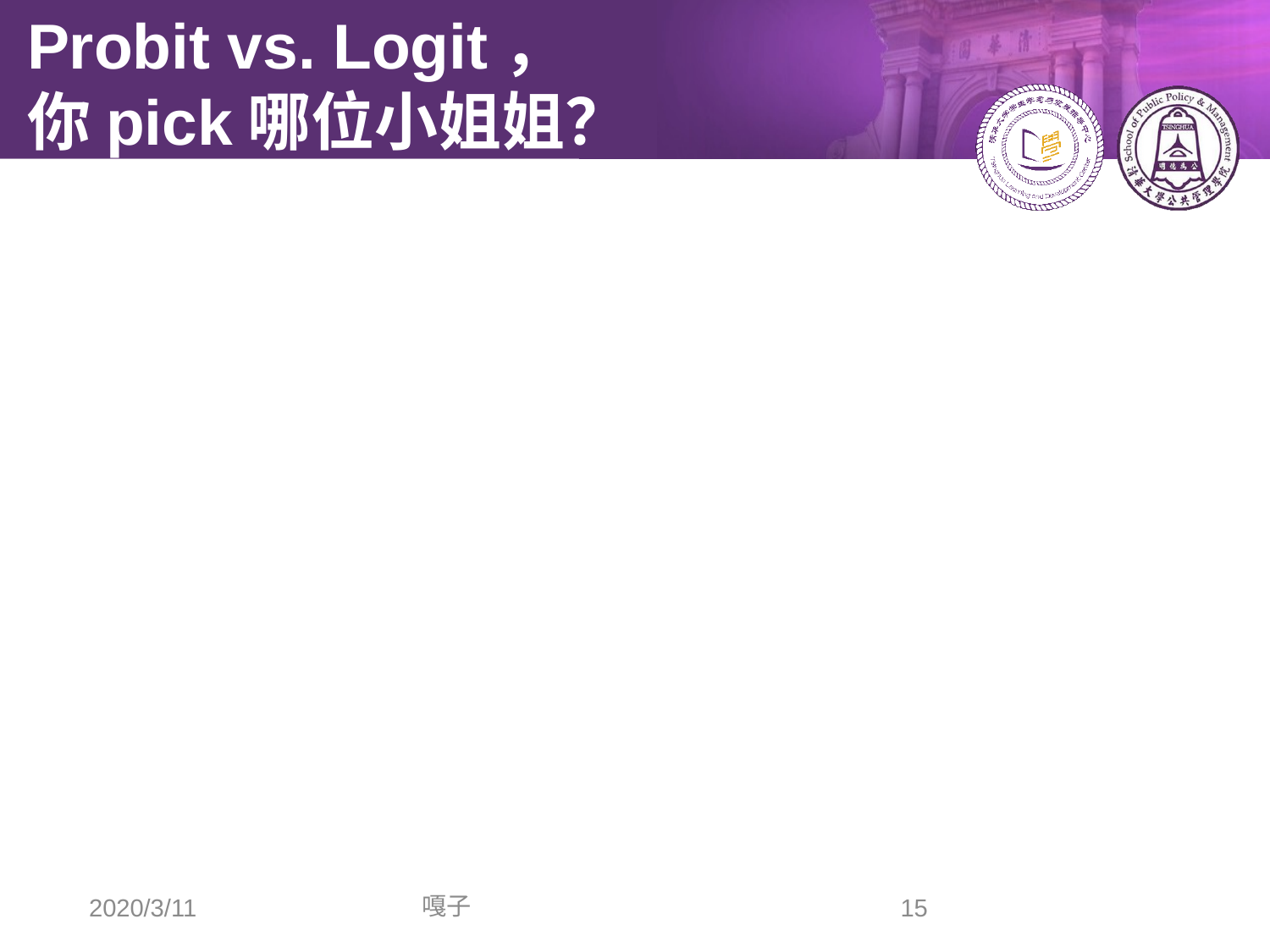

logit=probit*1.814左右
# Probit vs. Logit， 你pick哪位小姐姐？
计算方便
更易解释

Logit模型的系数估计值更易从经济上解释。
2020/3/11
嘎子
15